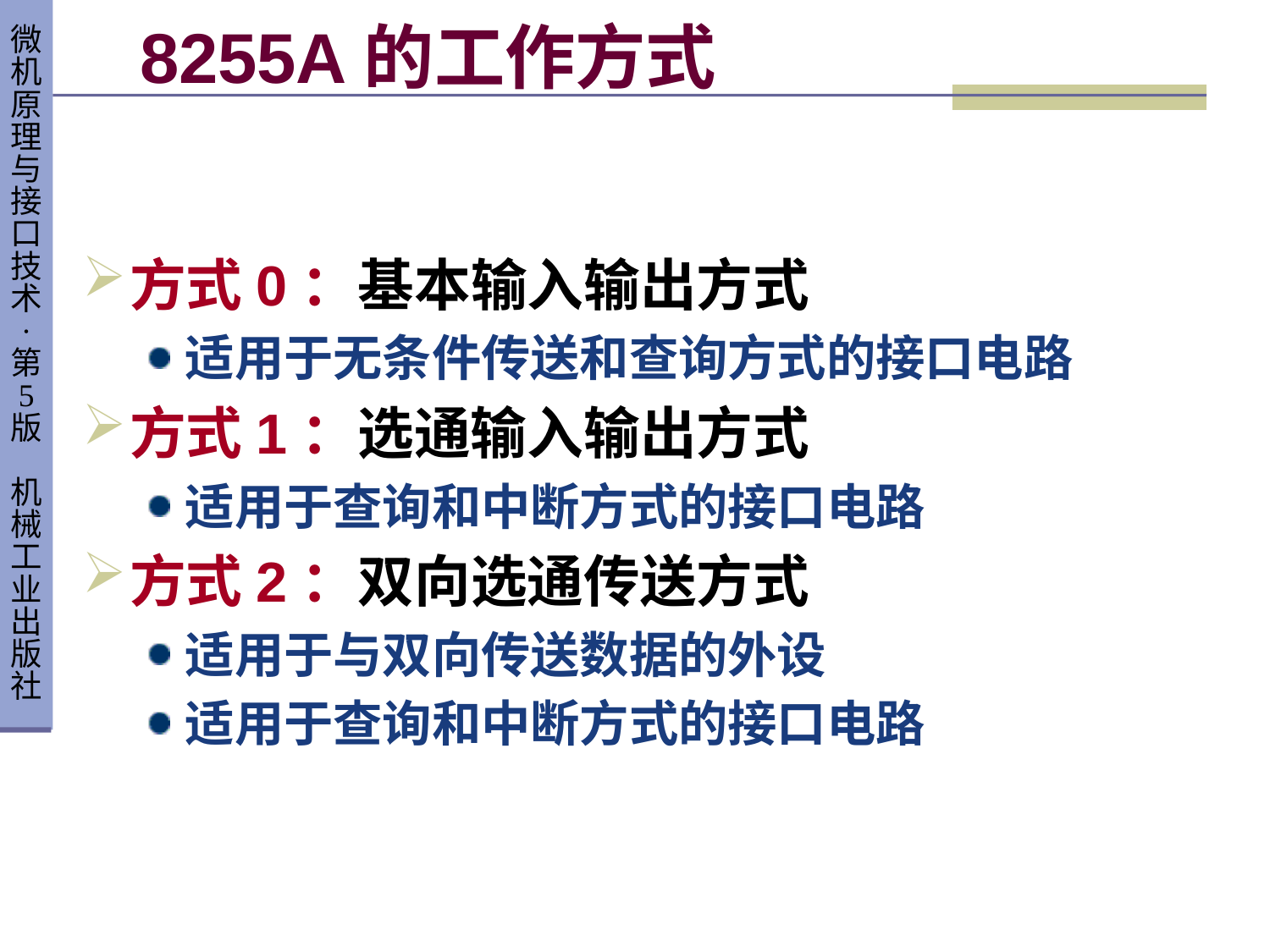

# 8255A的工作方式
方式0：基本输入输出方式
适用于无条件传送和查询方式的接口电路
方式1：选通输入输出方式
适用于查询和中断方式的接口电路
方式2：双向选通传送方式
适用于与双向传送数据的外设
适用于查询和中断方式的接口电路